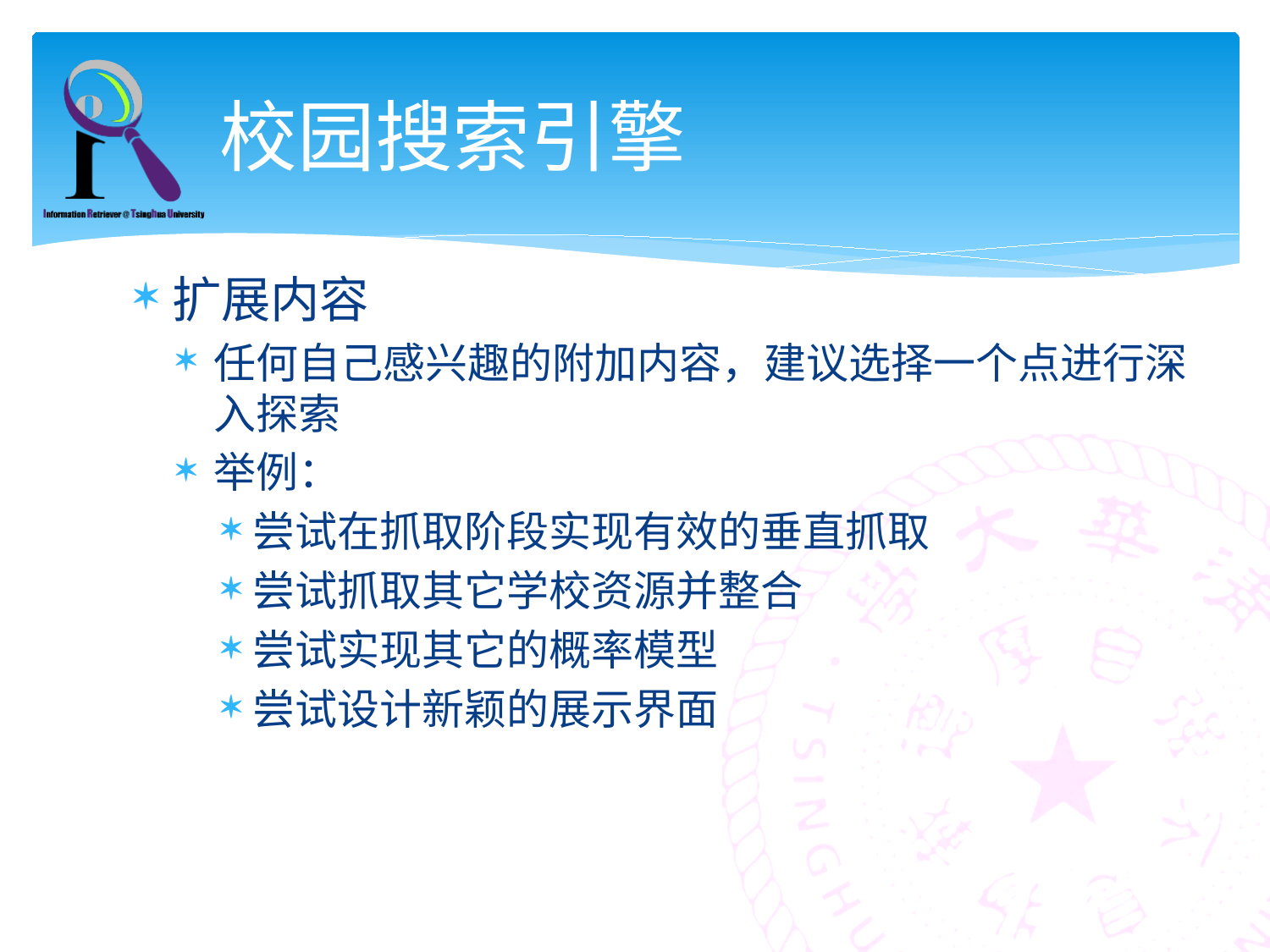

# 校园搜索引擎
扩展内容
任何自己感兴趣的附加内容，建议选择一个点进行深入探索
举例：
尝试在抓取阶段实现有效的垂直抓取
尝试抓取其它学校资源并整合
尝试实现其它的概率模型
尝试设计新颖的展示界面